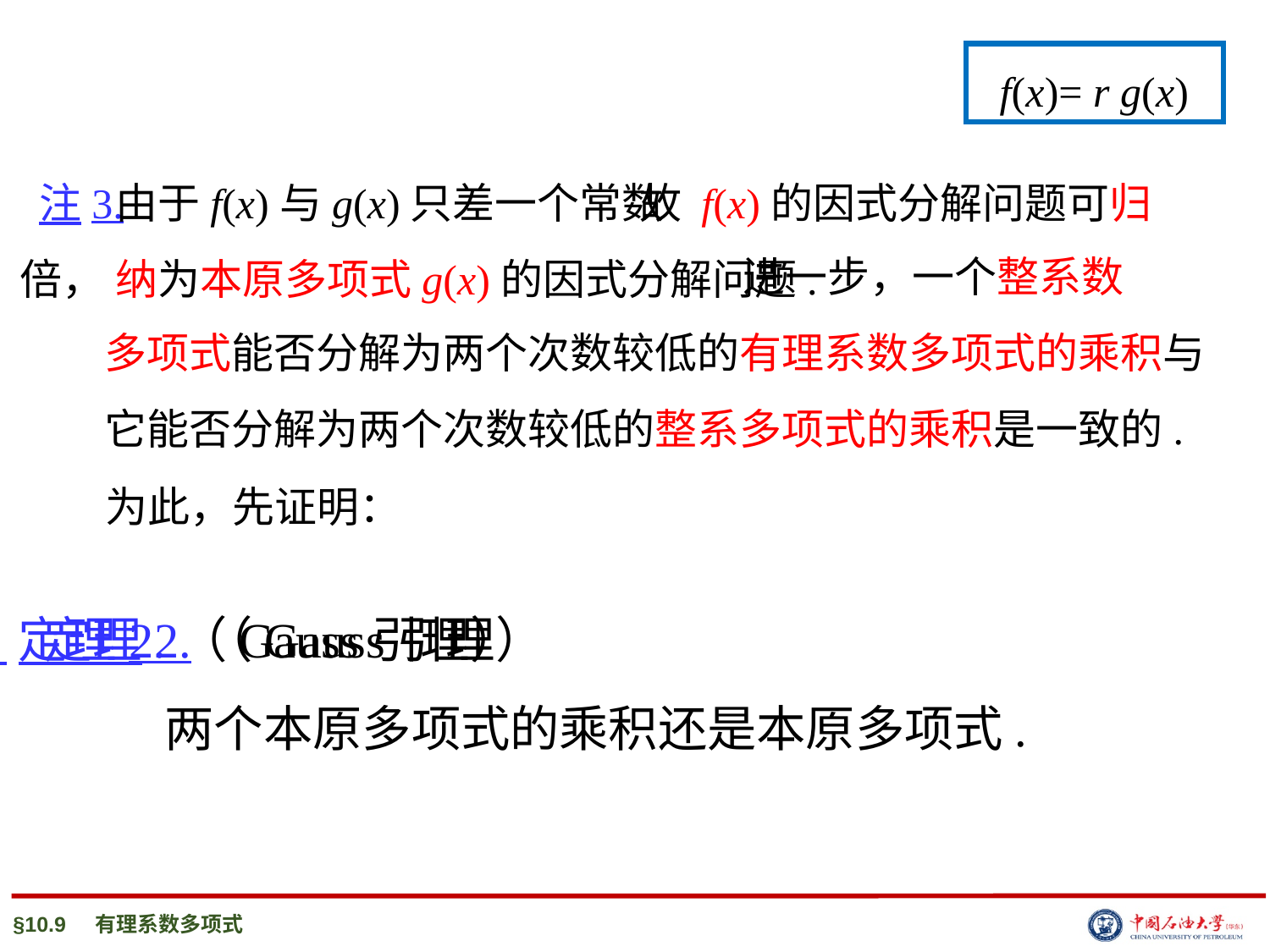

f(x)= r g(x)
 注3.
         由于f(x)与g(x)只差一个常数倍，
                                                                故 f(x)的因式分解问题可归
         纳为本原多项式g(x)的因式分解问题.
                                                                             进一步，一个整系数
          多项式能否分解为两个次数较低的有理系数多项式的乘积与
          它能否分解为两个次数较低的整系多项式的乘积是一致的.
       为此，先证明：
 定理2.（Gauss引理）

 定理2.（Gauss引理）
            两个本原多项式的乘积还是本原多项式.